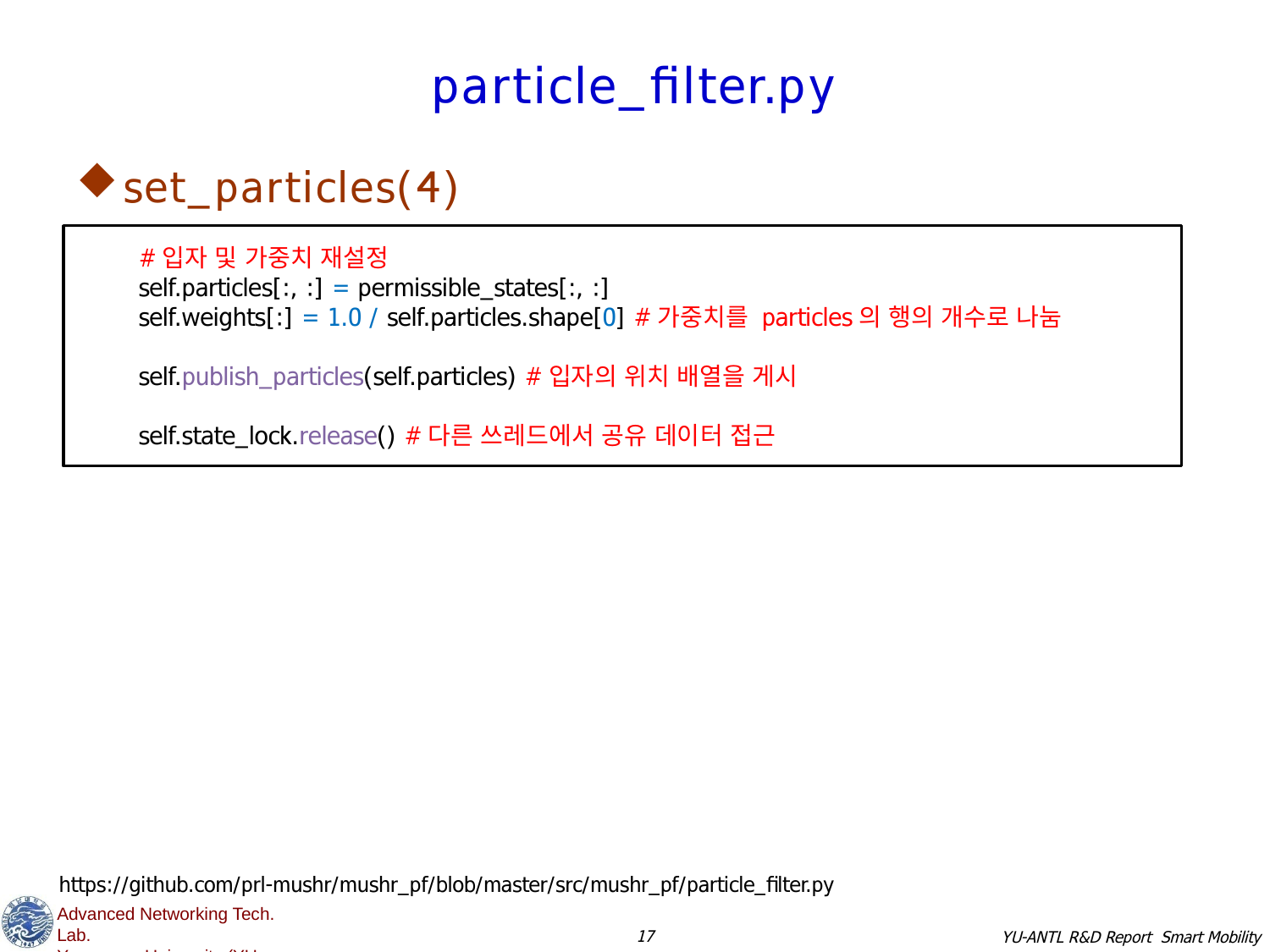

# particle_filter.py
set_particles(4)

        #입자 및 가중치 재설정
        self.particles[:, :] = permissible_states[:, :]
        self.weights[:] = 1.0 / self.particles.shape[0] #가중치를 particles의 행의 개수로 나눔

        self.publish_particles(self.particles) #입자의 위치 배열을 게시

        self.state_lock.release() #다른 쓰레드에서 공유 데이터 접근

https://github.com/prl-mushr/mushr_pf/blob/master/src/mushr_pf/particle_filter.py